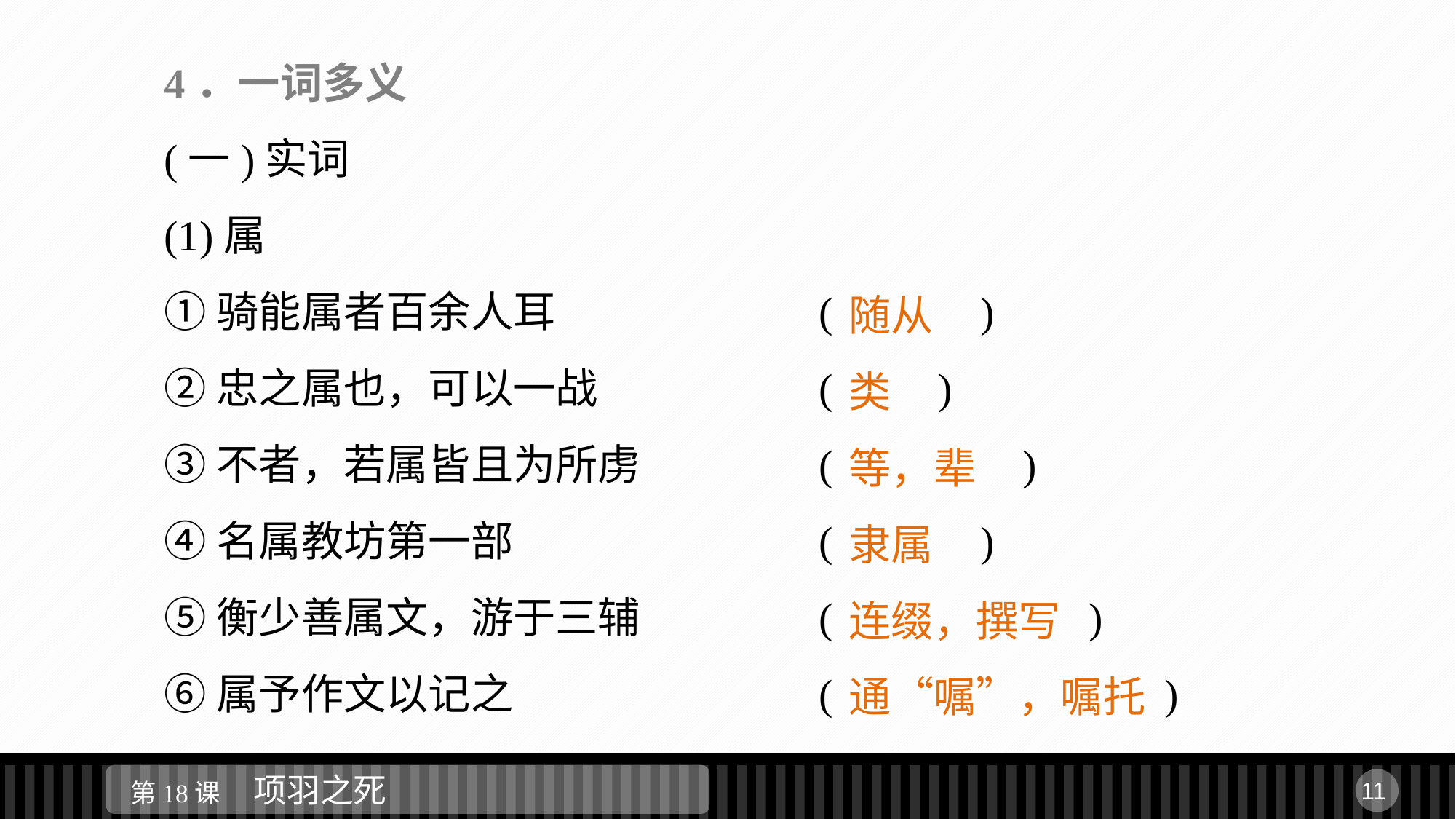

4．一词多义
(一)实词
(1)属
①骑能属者百余人耳			(　　　)
②忠之属也，可以一战			(　　)
③不者，若属皆且为所虏		(　　　　)
④名属教坊第一部			(　　　)
⑤衡少善属文，游于三辅		(　       　　　)
⑥属予作文以记之			(　　　               　)
随从
类
等，辈
隶属
连缀，撰写
通“嘱”，嘱托